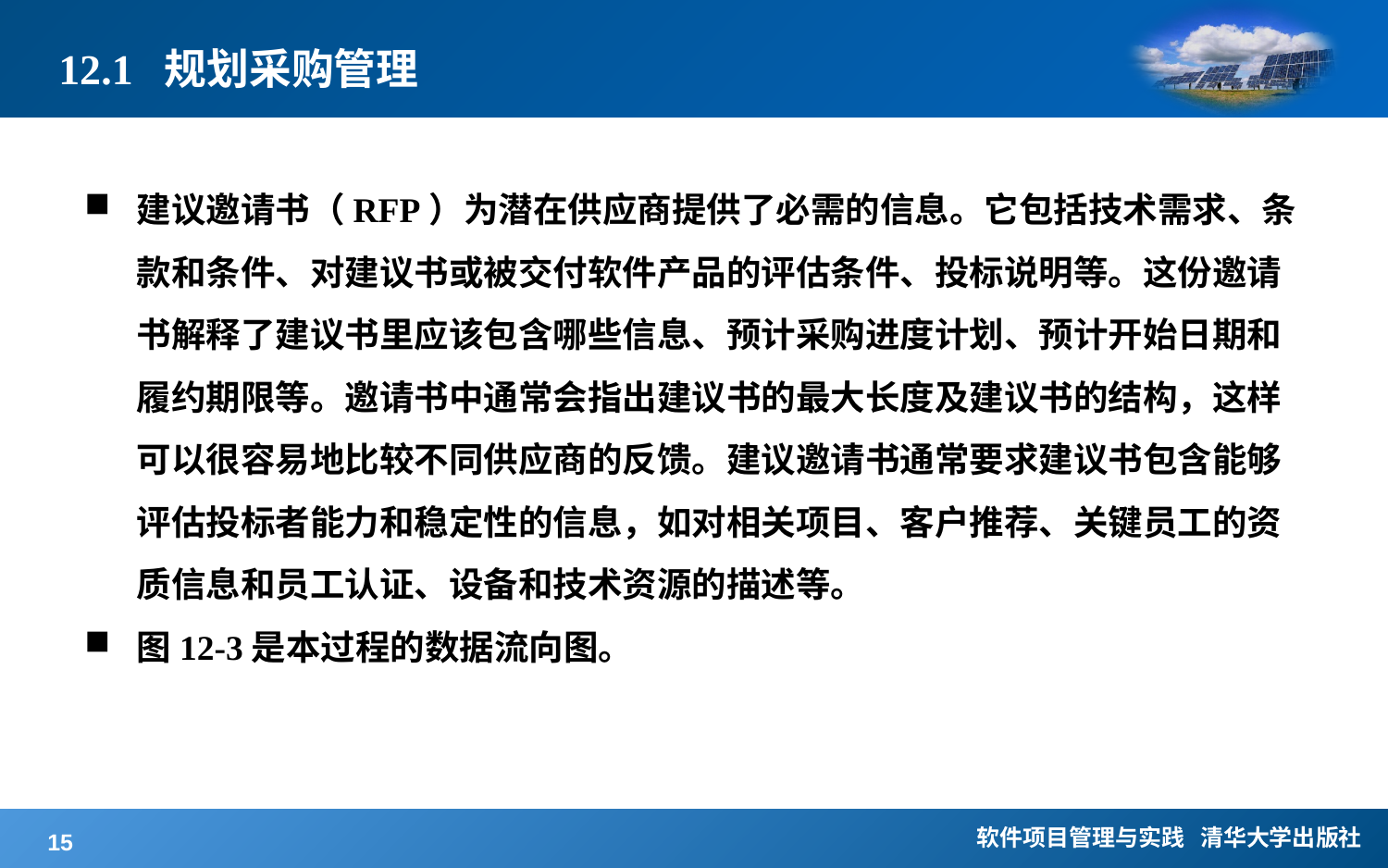

# 12.1  规划采购管理
建议邀请书（RFP）为潜在供应商提供了必需的信息。它包括技术需求、条款和条件、对建议书或被交付软件产品的评估条件、投标说明等。这份邀请书解释了建议书里应该包含哪些信息、预计采购进度计划、预计开始日期和履约期限等。邀请书中通常会指出建议书的最大长度及建议书的结构，这样可以很容易地比较不同供应商的反馈。建议邀请书通常要求建议书包含能够评估投标者能力和稳定性的信息，如对相关项目、客户推荐、关键员工的资质信息和员工认证、设备和技术资源的描述等。
图12-3是本过程的数据流向图。